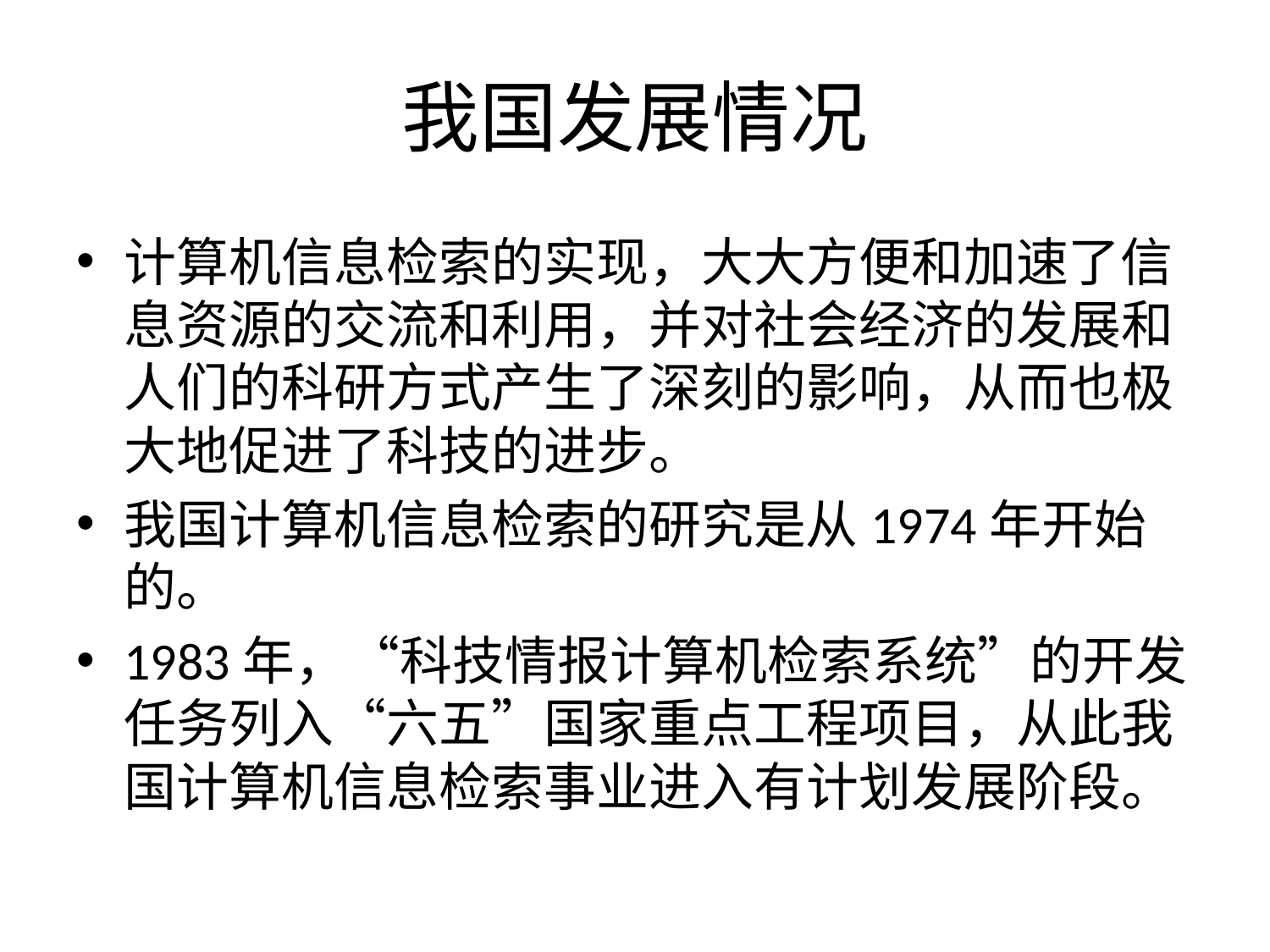

# 我国发展情况
计算机信息检索的实现，大大方便和加速了信息资源的交流和利用，并对社会经济的发展和人们的科研方式产生了深刻的影响，从而也极大地促进了科技的进步。
我国计算机信息检索的研究是从1974年开始的。
1983年，“科技情报计算机检索系统”的开发任务列入“六五”国家重点工程项目，从此我国计算机信息检索事业进入有计划发展阶段。